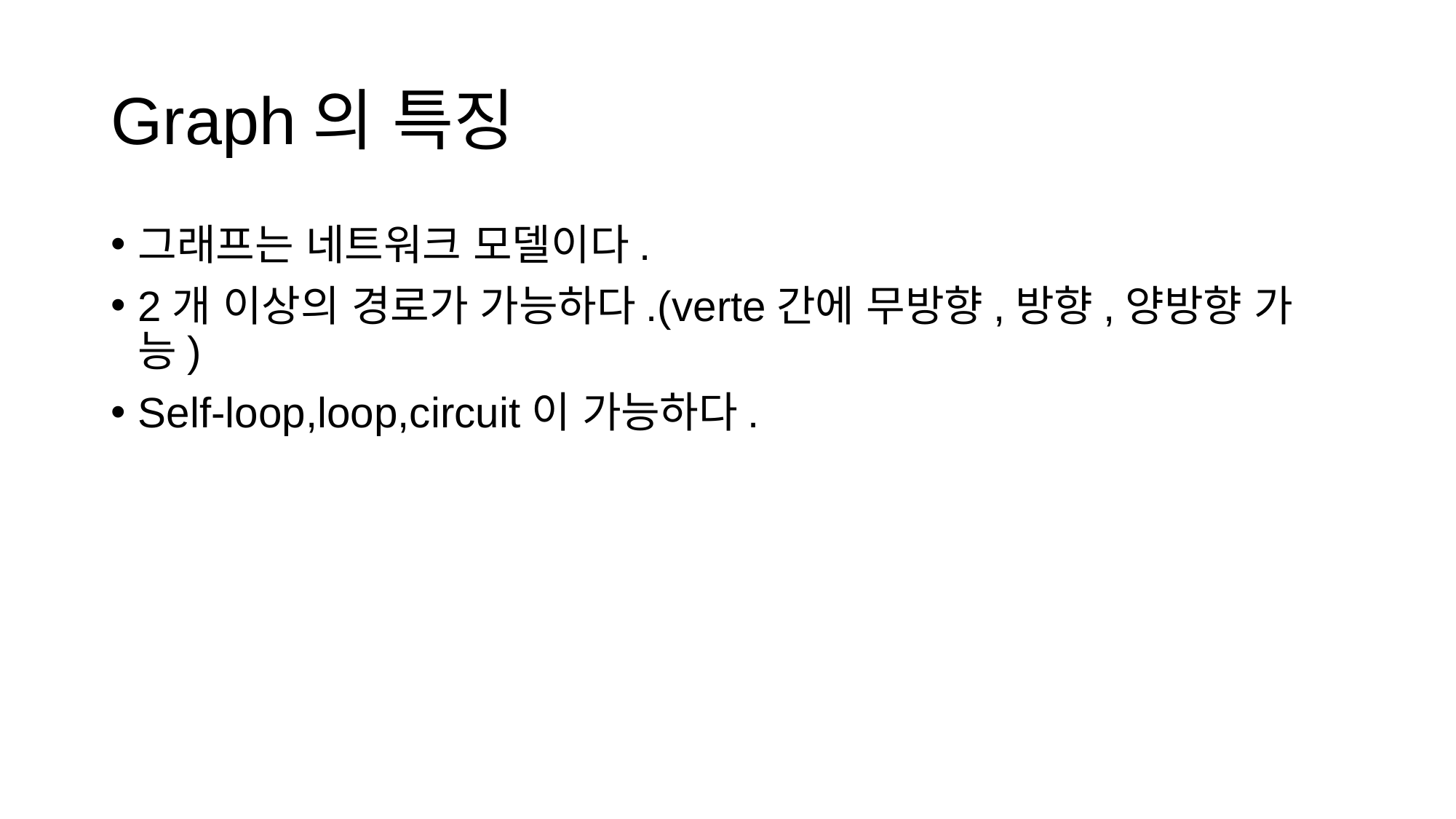

# Graph의 특징
그래프는 네트워크 모델이다.
2개 이상의 경로가 가능하다.(verte간에 무방향,방향,양방향 가능)
Self-loop,loop,circuit이 가능하다.